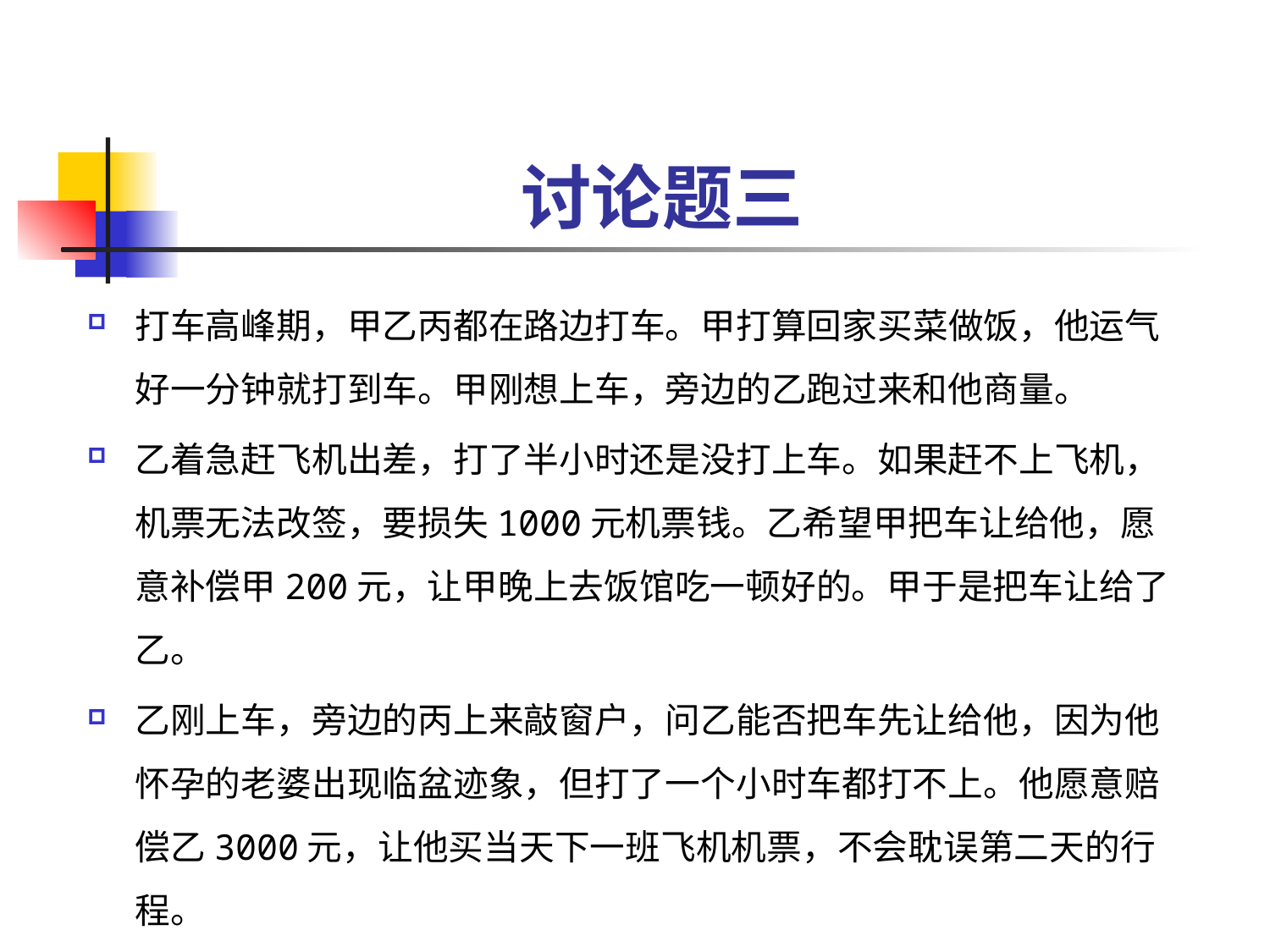

# 讨论题三
打车高峰期，甲乙丙都在路边打车。甲打算回家买菜做饭，他运气好一分钟就打到车。甲刚想上车，旁边的乙跑过来和他商量。
乙着急赶飞机出差，打了半小时还是没打上车。如果赶不上飞机，机票无法改签，要损失1000元机票钱。乙希望甲把车让给他，愿意补偿甲200元，让甲晚上去饭馆吃一顿好的。甲于是把车让给了乙。
乙刚上车，旁边的丙上来敲窗户，问乙能否把车先让给他，因为他怀孕的老婆出现临盆迹象，但打了一个小时车都打不上。他愿意赔偿乙3000元，让他买当天下一班飞机机票，不会耽误第二天的行程。